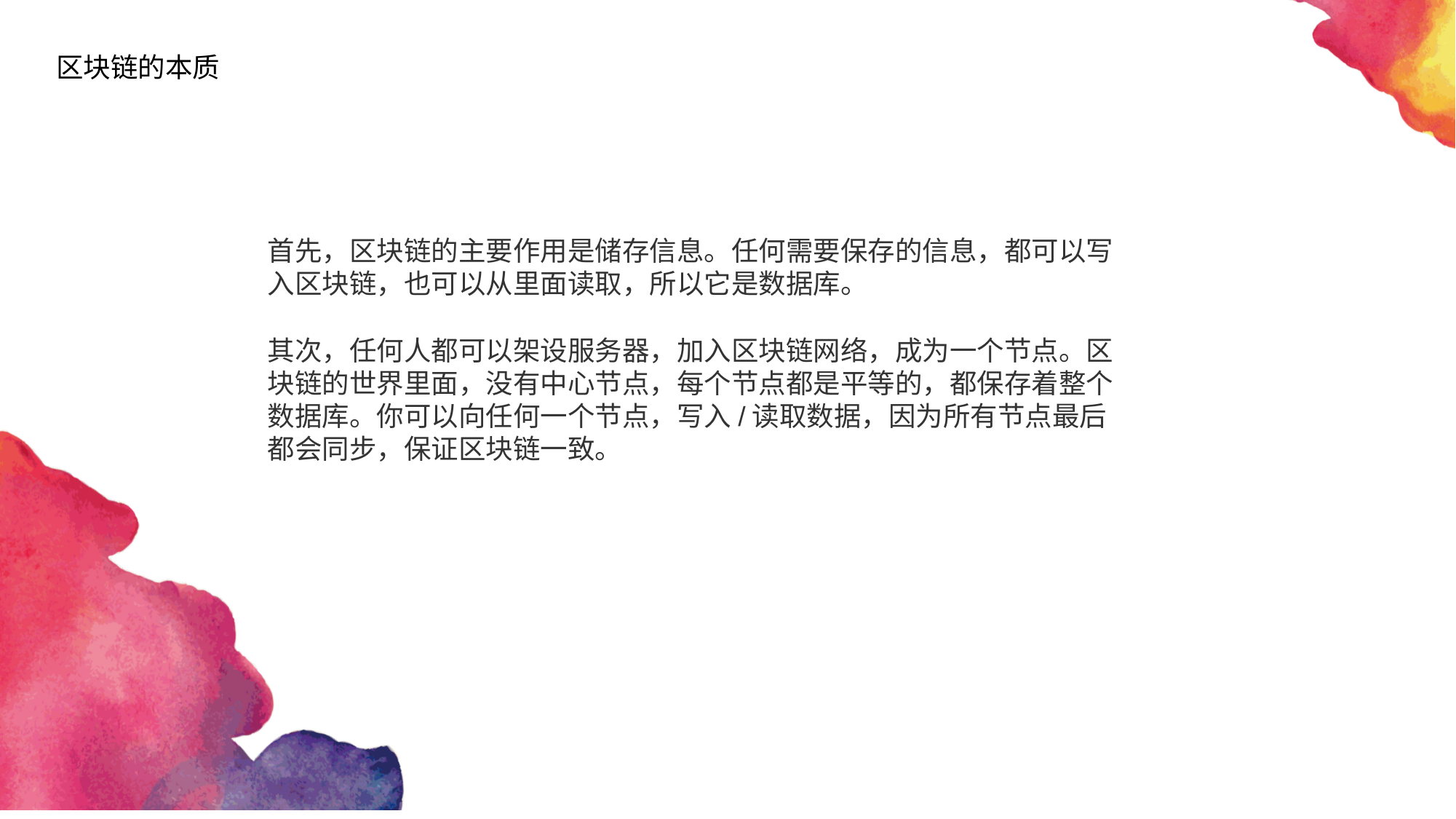

区块链的本质
首先，区块链的主要作用是储存信息。任何需要保存的信息，都可以写入区块链，也可以从里面读取，所以它是数据库。
其次，任何人都可以架设服务器，加入区块链网络，成为一个节点。区块链的世界里面，没有中心节点，每个节点都是平等的，都保存着整个数据库。你可以向任何一个节点，写入/读取数据，因为所有节点最后都会同步，保证区块链一致。